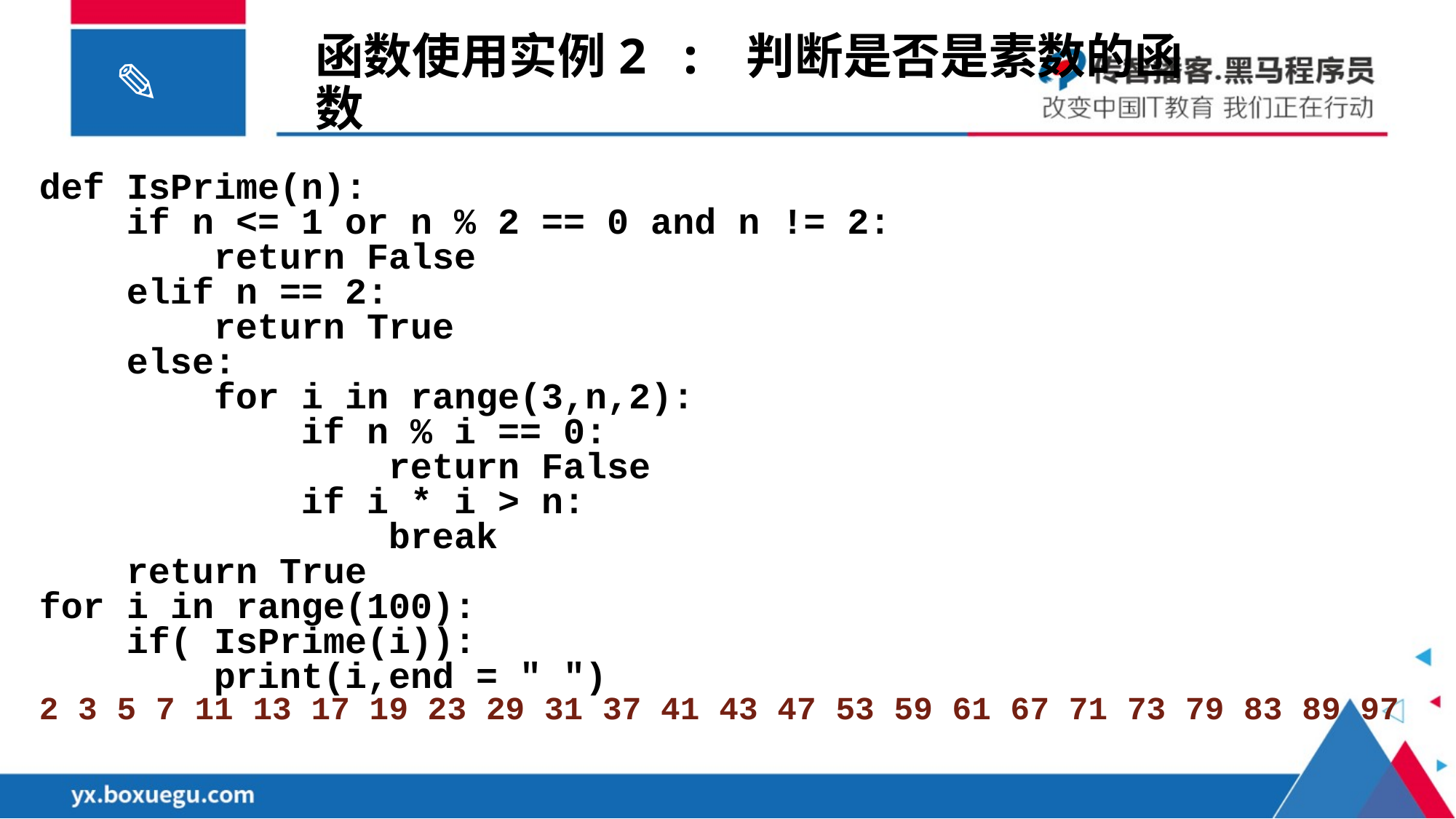

# 函数使用实例2 : 判断是否是素数的函数
def IsPrime(n):
    if n <= 1 or n % 2 == 0 and n != 2:
        return False
    elif n == 2:
        return True
    else:
        for i in range(3,n,2):
            if n % i == 0:
                return False
            if i * i > n:
                break
    return True
for i in range(100):
    if( IsPrime(i)):
        print(i,end = " ")
2 3 5 7 11 13 17 19 23 29 31 37 41 43 47 53 59 61 67 71 73 79 83 89 97
14